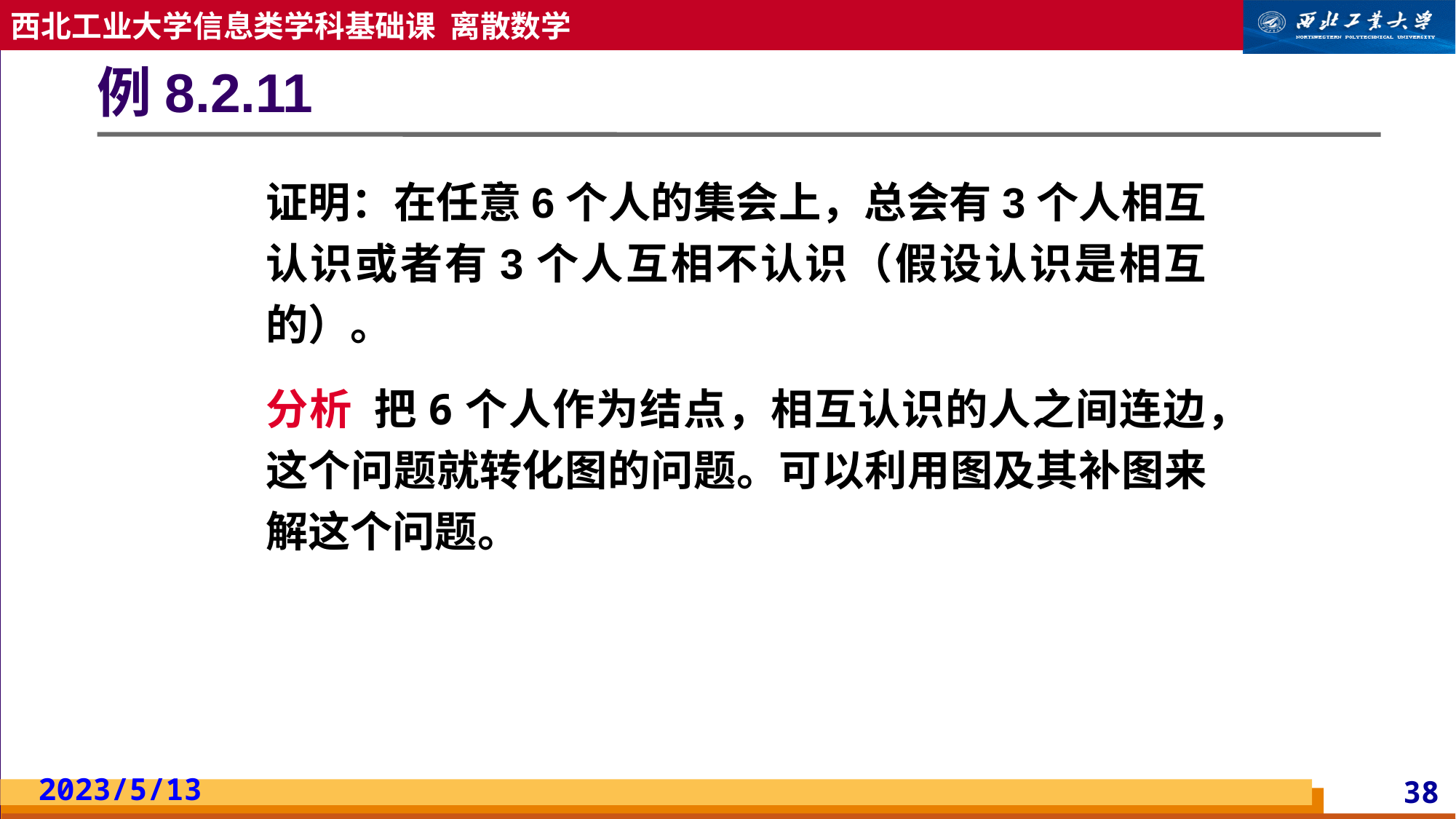

# 例8.2.11
证明：在任意6个人的集会上，总会有3个人相互认识或者有3个人互相不认识（假设认识是相互的）。
分析  把6个人作为结点，相互认识的人之间连边，这个问题就转化图的问题。可以利用图及其补图来解这个问题。
2023/5/13